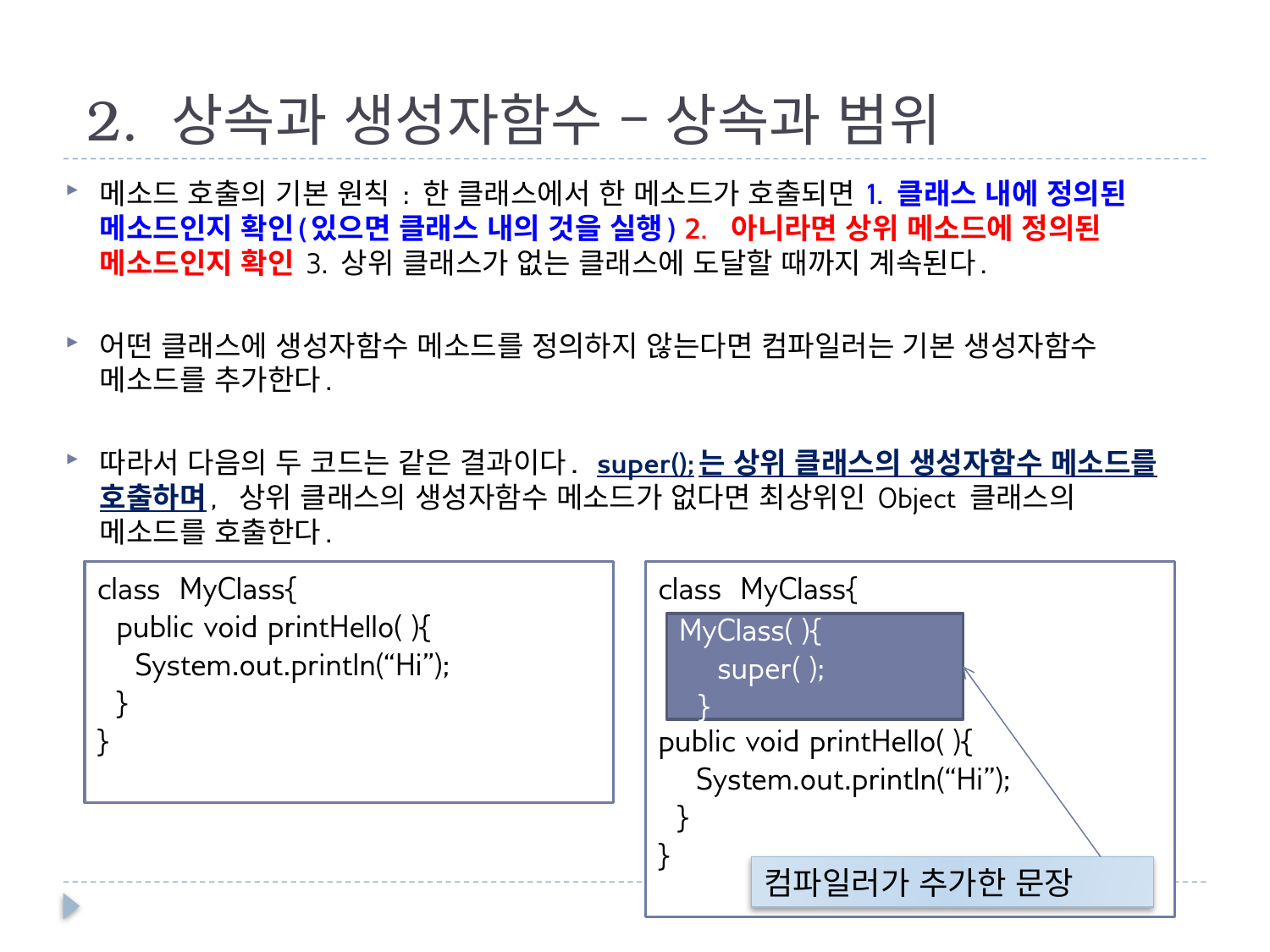

# 2. 상속과 생성자함수 – 상속과 범위
메소드 호출의 기본 원칙 : 한 클래스에서 한 메소드가 호출되면 1. 클래스 내에 정의된 메소드인지 확인(있으면 클래스 내의 것을 실행) 2.  아니라면 상위 메소드에 정의된 메소드인지 확인 3. 상위 클래스가 없는 클래스에 도달할 때까지 계속된다.

어떤 클래스에 생성자함수 메소드를 정의하지 않는다면 컴파일러는 기본 생성자함수 메소드를 추가한다.

따라서 다음의 두 코드는 같은 결과이다.  super();는 상위 클래스의 생성자함수 메소드를 호출하며,  상위 클래스의 생성자함수 메소드가 없다면 최상위인 Object 클래스의 메소드를 호출한다.
class  MyClass{
  public void printHello( ){
    System.out.println(“Hi”);
  }
}

class  MyClass{

public void printHello( ){
    System.out.println(“Hi”);
  }
}

MyClass( ){
    super( );
  }
컴파일러가 추가한 문장